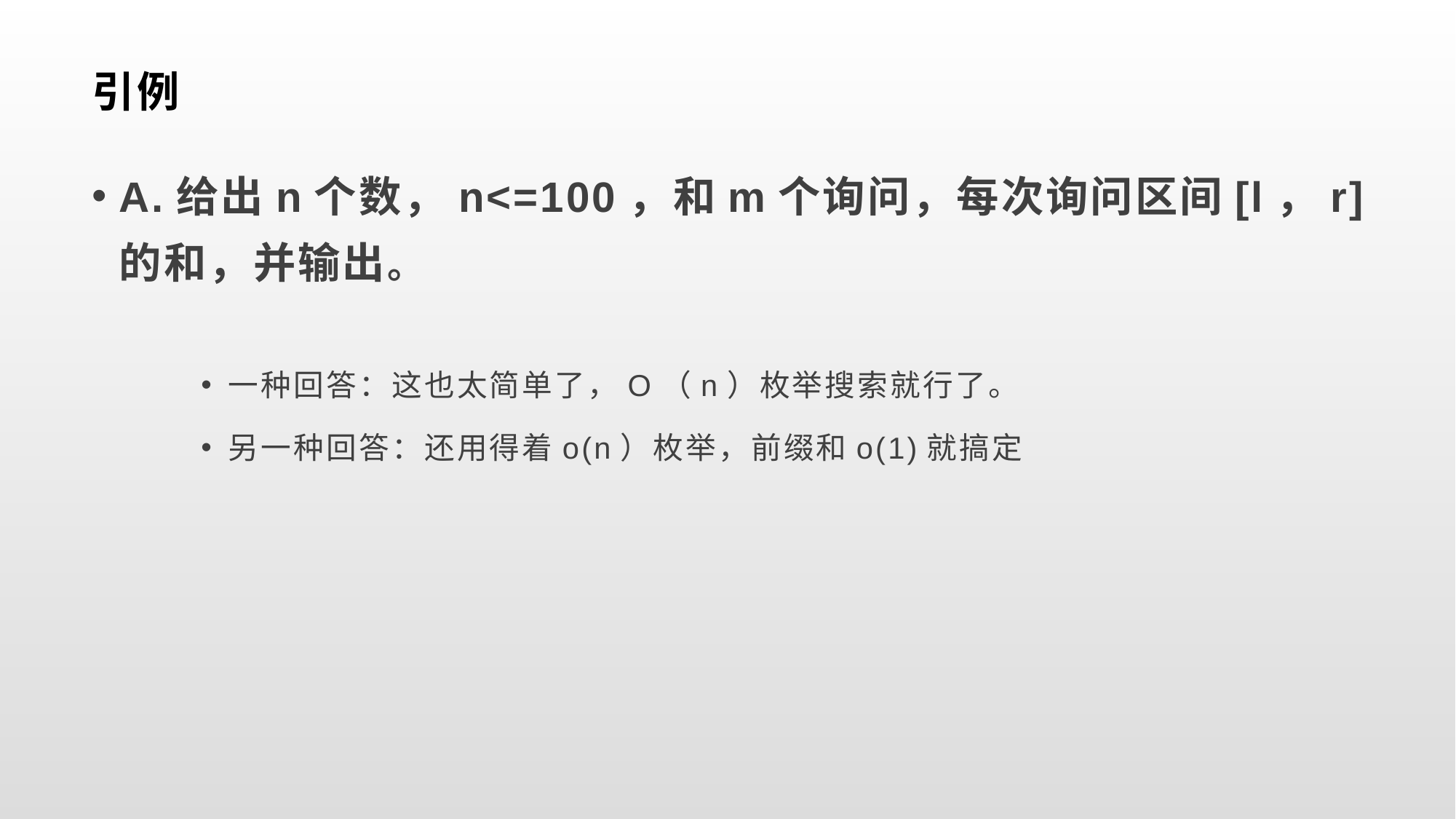

# 引例
A.给出n个数，n<=100，和m个询问，每次询问区间[l，r]的和，并输出。

一种回答：这也太简单了，O（n）枚举搜索就行了。
另一种回答：还用得着o(n）枚举，前缀和o(1)就搞定